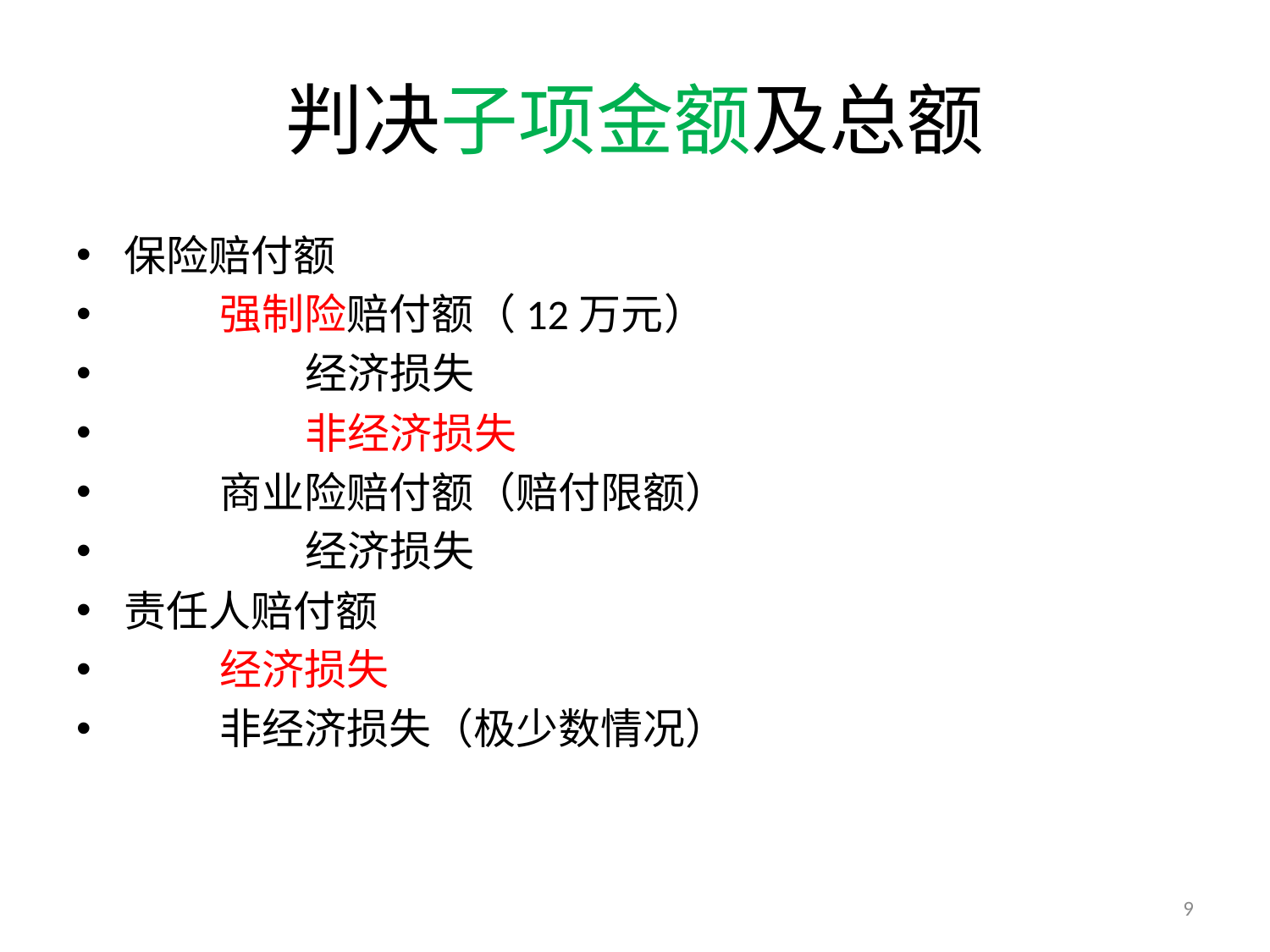

# 判决子项金额及总额
保险赔付额
         强制险赔付额（12万元）
                  经济损失
                  非经济损失
         商业险赔付额（赔付限额）
                  经济损失
责任人赔付额
         经济损失
         非经济损失（极少数情况）

9